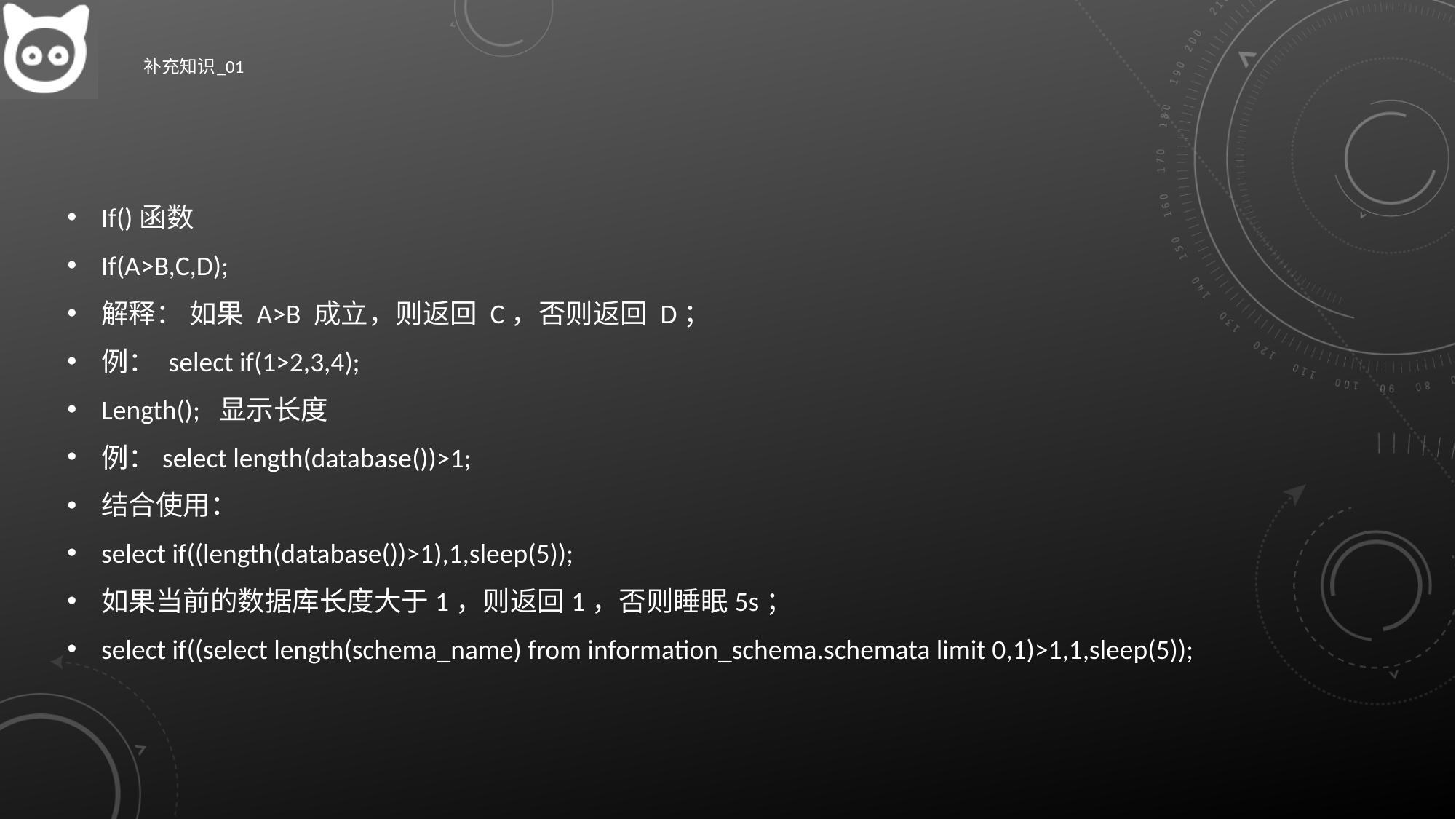

# 补充知识_01
If()函数
If(A>B,C,D);
解释： 如果 A>B 成立，则返回 C，否则返回 D；
例： select if(1>2,3,4);
Length();  显示长度
例：select length(database())>1;
结合使用：
select if((length(database())>1),1,sleep(5));
如果当前的数据库长度大于1，则返回1，否则睡眠5s；
select if((select length(schema_name) from information_schema.schemata limit 0,1)>1,1,sleep(5));